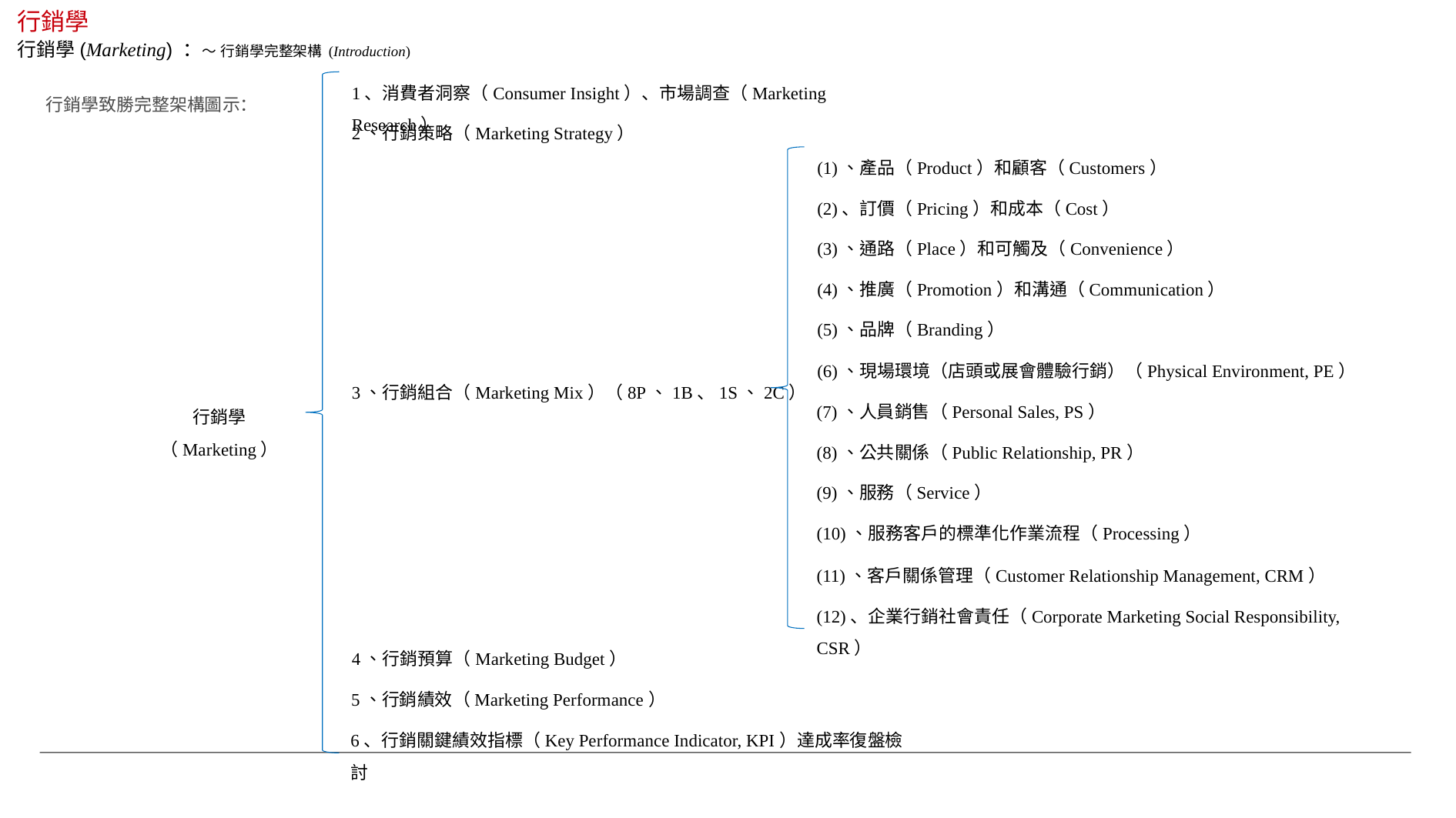

行銷學
行銷學(Marketing) ：～ 行銷學完整架構 (Introduction)
1、消費者洞察（Consumer Insight）、市場調查（Marketing Research）

行銷學致勝完整架構圖示：
2、行銷策略（Marketing Strategy）
(1)、產品（Product）和顧客（Customers）

(2)、訂價（Pricing）和成本（Cost）
(3)、通路（Place）和可觸及（Convenience）
(4)、推廣（Promotion）和溝通（Communication）
(5)、品牌（Branding）
(6)、現場環境（店頭或展會體驗行銷）（Physical Environment, PE）
3、行銷組合（Marketing Mix）（8P、1B、1S、2C）
(7)、人員銷售（Personal Sales, PS）
行銷學（Marketing）
(8)、公共關係（Public Relationship, PR）
(9)、服務（Service）
(10)、服務客戶的標準化作業流程（Processing）
(11)、客戶關係管理（Customer Relationship Management, CRM）
(12)、企業行銷社會責任（Corporate Marketing Social Responsibility, CSR）
4、行銷預算（Marketing Budget）
5、行銷績效（Marketing Performance）
6、行銷關鍵績效指標（Key Performance Indicator, KPI）達成率復盤檢討